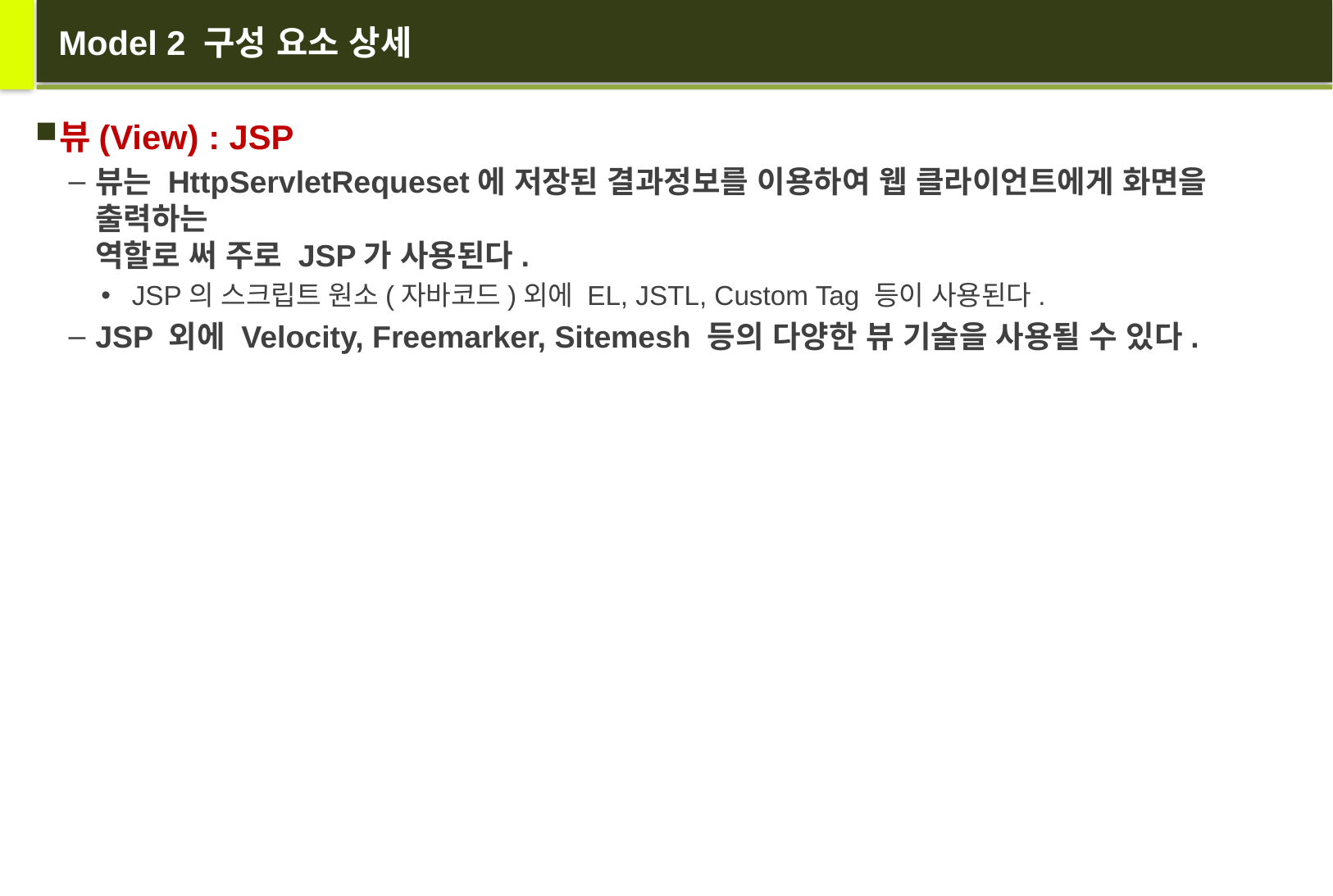

# Model 2 구성 요소 상세
뷰(View) : JSP
뷰는 HttpServletRequeset에 저장된 결과정보를 이용하여 웹 클라이언트에게 화면을 출력하는
역할로 써 주로 JSP가 사용된다.
JSP의 스크립트 원소(자바코드)외에 EL, JSTL, Custom Tag 등이 사용된다.
JSP 외에 Velocity, Freemarker, Sitemesh 등의 다양한 뷰 기술을 사용될 수 있다.